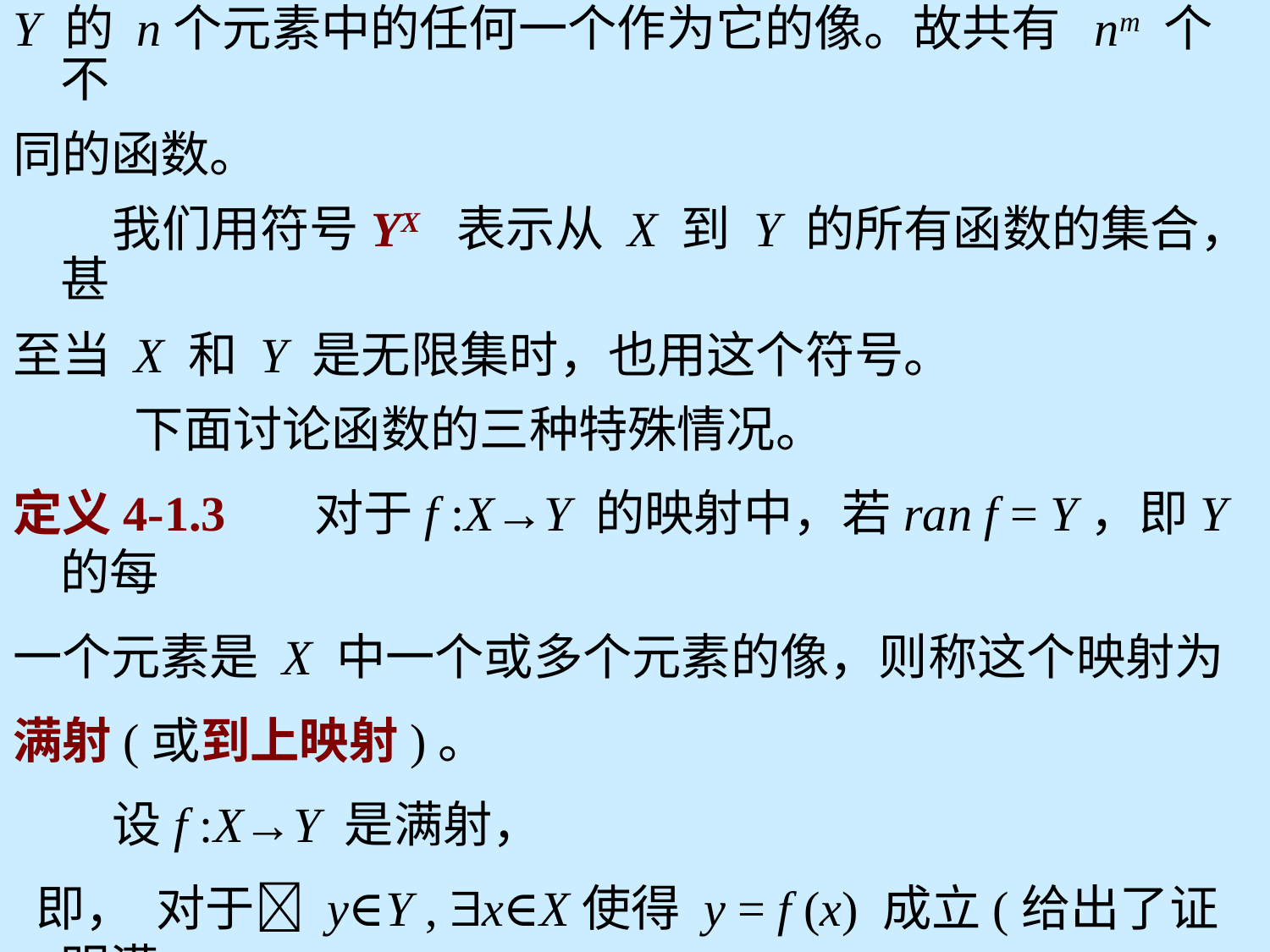

Y 的 n个元素中的任何一个作为它的像。故共有  nm 个不
同的函数。
        我们用符号YX  表示从 X 到 Y 的所有函数的集合，甚
至当 X 和 Y 是无限集时，也用这个符号。
          下面讨论函数的三种特殊情况。
定义4-1.3	对于f :X→Y 的映射中，若ran f = Y，即Y  的每
一个元素是 X 中一个或多个元素的像，则称这个映射为
满射(或到上映射)。
        设f :X→Y 是满射，
 即，  对于∀ y∈Y , ∃x∈X使得 y = f (x) 成立(给出了证明满
射的方法)。
#